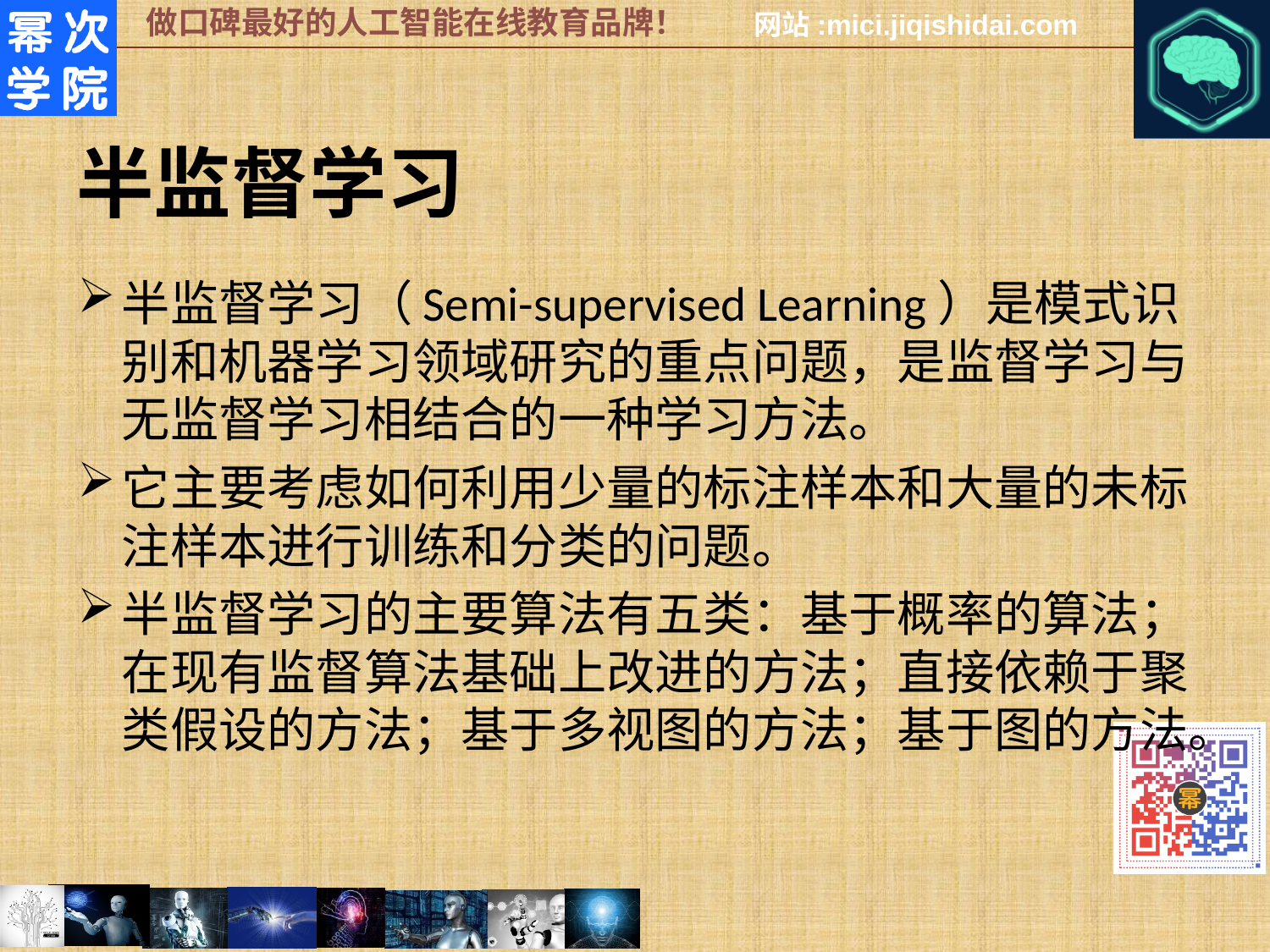

# 半监督学习
半监督学习（Semi-supervised Learning）是模式识别和机器学习领域研究的重点问题，是监督学习与无监督学习相结合的一种学习方法。
它主要考虑如何利用少量的标注样本和大量的未标注样本进行训练和分类的问题。
半监督学习的主要算法有五类：基于概率的算法；在现有监督算法基础上改进的方法；直接依赖于聚类假设的方法；基于多视图的方法；基于图的方法。